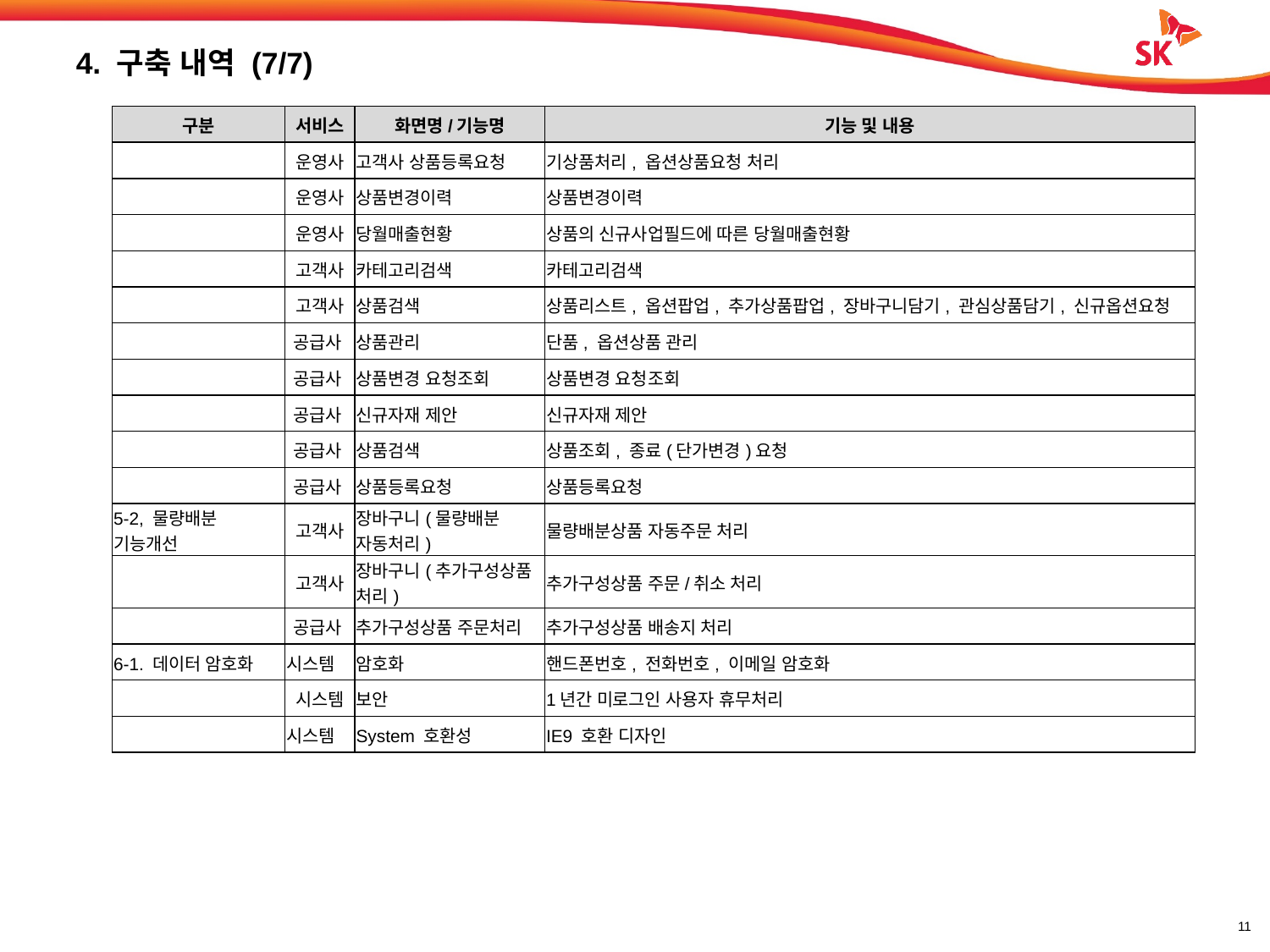

# 4. 구축 내역 (7/7)
| 구분 | 서비스 | 화면명/기능명 | 기능 및 내용 |
| --- | --- | --- | --- |
|  | 운영사 | 고객사 상품등록요청 | 기상품처리, 옵션상품요청 처리 |
|  | 운영사 | 상품변경이력 | 상품변경이력 |
|  | 운영사 | 당월매출현황 | 상품의 신규사업필드에 따른 당월매출현황 |
|  | 고객사 | 카테고리검색 | 카테고리검색 |
|  | 고객사 | 상품검색 | 상품리스트, 옵션팝업, 추가상품팝업, 장바구니담기, 관심상품담기, 신규옵션요청 |
|  | 공급사 | 상품관리 | 단품, 옵션상품 관리 |
|  | 공급사 | 상품변경 요청조회 | 상품변경 요청조회 |
|  | 공급사 | 신규자재 제안 | 신규자재 제안 |
|  | 공급사 | 상품검색 | 상품조회, 종료(단가변경)요청 |
|  | 공급사 | 상품등록요청 | 상품등록요청 |
| 5-2, 물량배분 기능개선 | 고객사 | 장바구니(물량배분 자동처리) | 물량배분상품 자동주문 처리 |
|  | 고객사 | 장바구니(추가구성상품 처리) | 추가구성상품 주문/취소 처리 |
|  | 공급사 | 추가구성상품 주문처리 | 추가구성상품 배송지 처리 |
| 6-1. 데이터 암호화 | 시스템 | 암호화 | 핸드폰번호, 전화번호, 이메일 암호화 |
|  | 시스템 | 보안 | 1년간 미로그인 사용자 휴무처리 |
|  | 시스템 | System 호환성 | IE9 호환 디자인 |